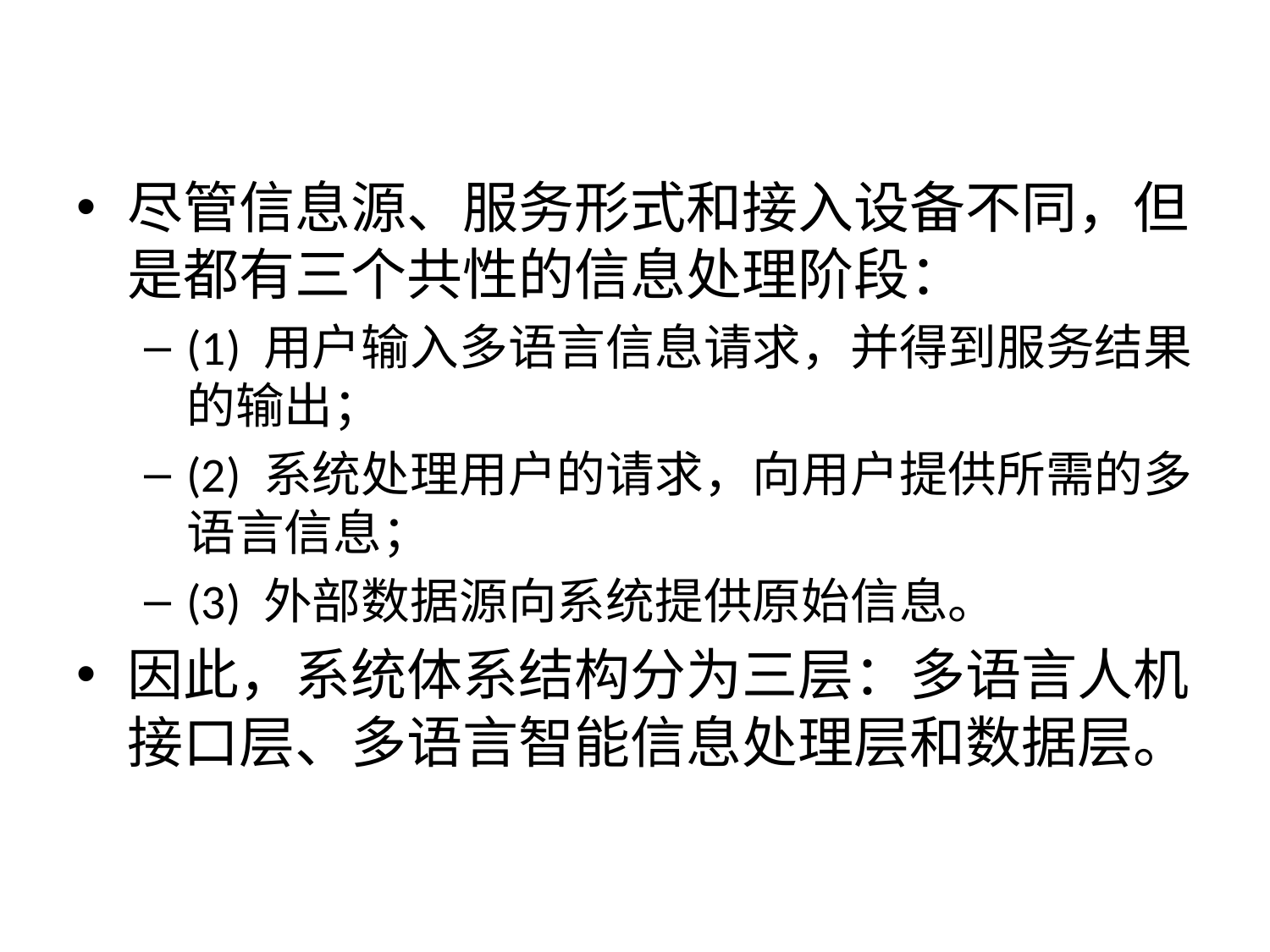

尽管信息源、服务形式和接入设备不同，但是都有三个共性的信息处理阶段：
(1) 用户输入多语言信息请求，并得到服务结果的输出；
(2) 系统处理用户的请求，向用户提供所需的多语言信息；
(3) 外部数据源向系统提供原始信息。
因此，系统体系结构分为三层：多语言人机接口层、多语言智能信息处理层和数据层。